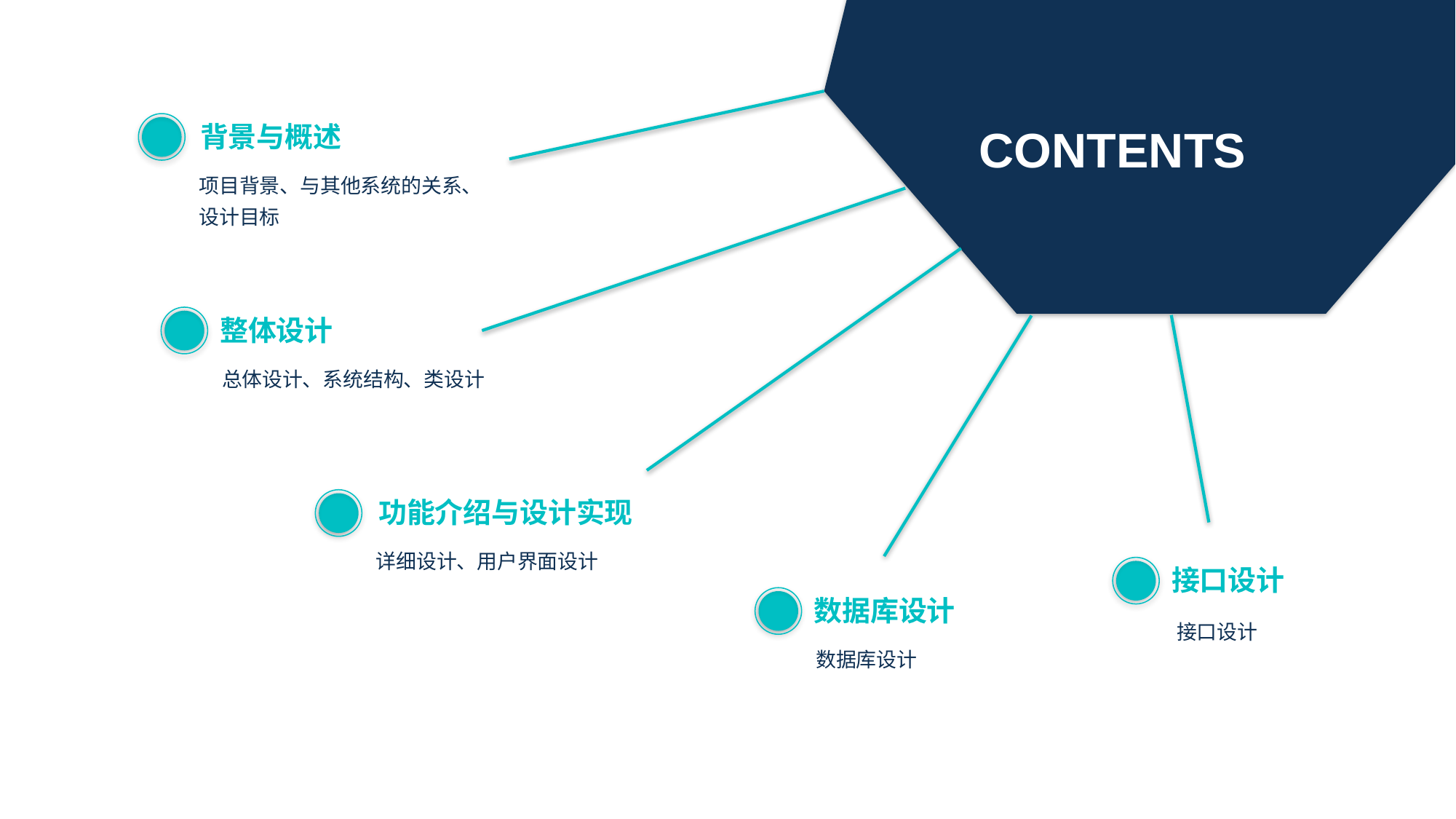

背景与概述
CONTENTS
项目背景、与其他系统的关系、设计目标

整体设计
总体设计、系统结构、类设计

功能介绍与设计实现
详细设计、用户界面设计

接口设计

数据库设计
接口设计
数据库设计